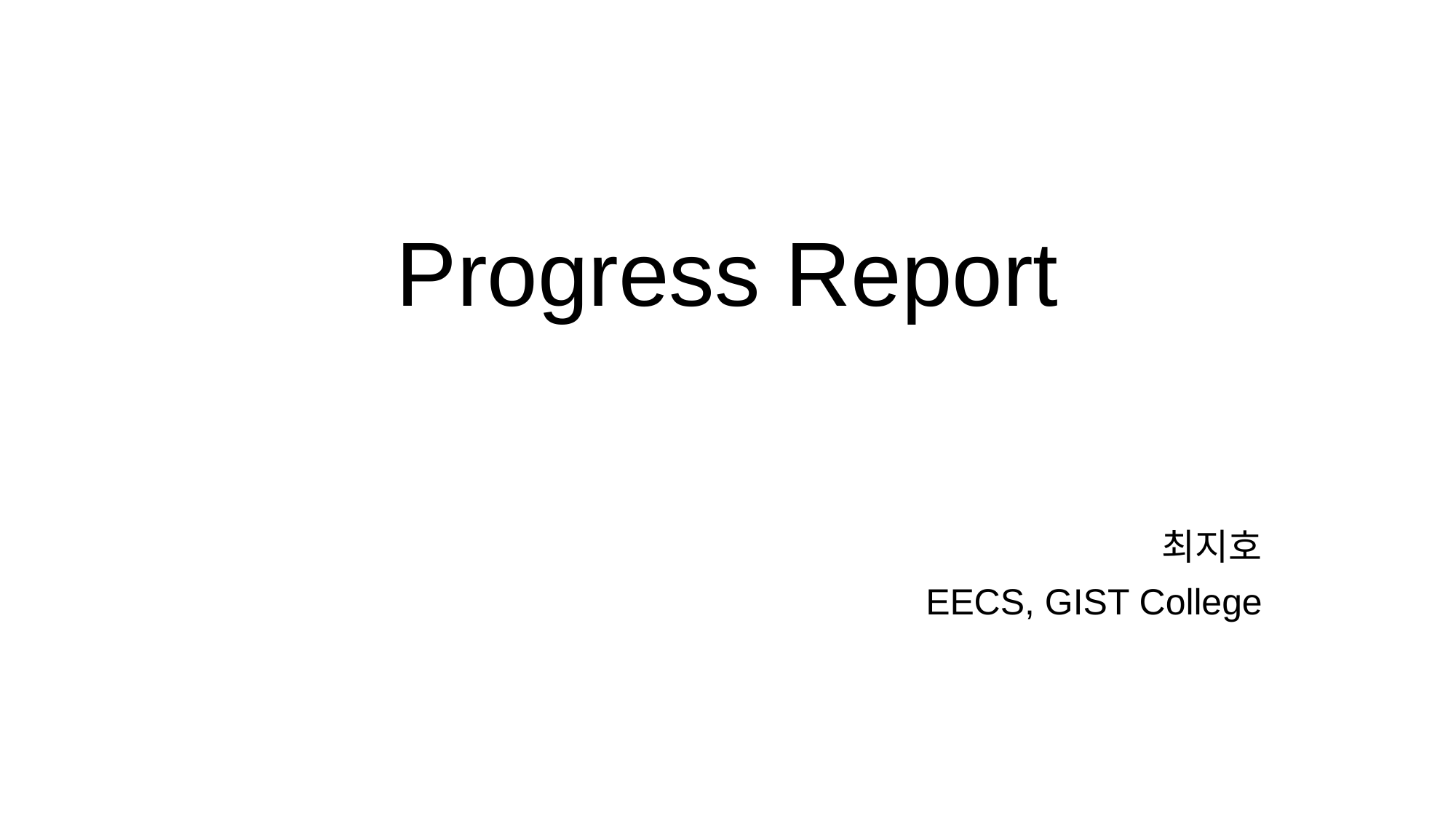

# Progress Report
최지호
EECS, GIST College